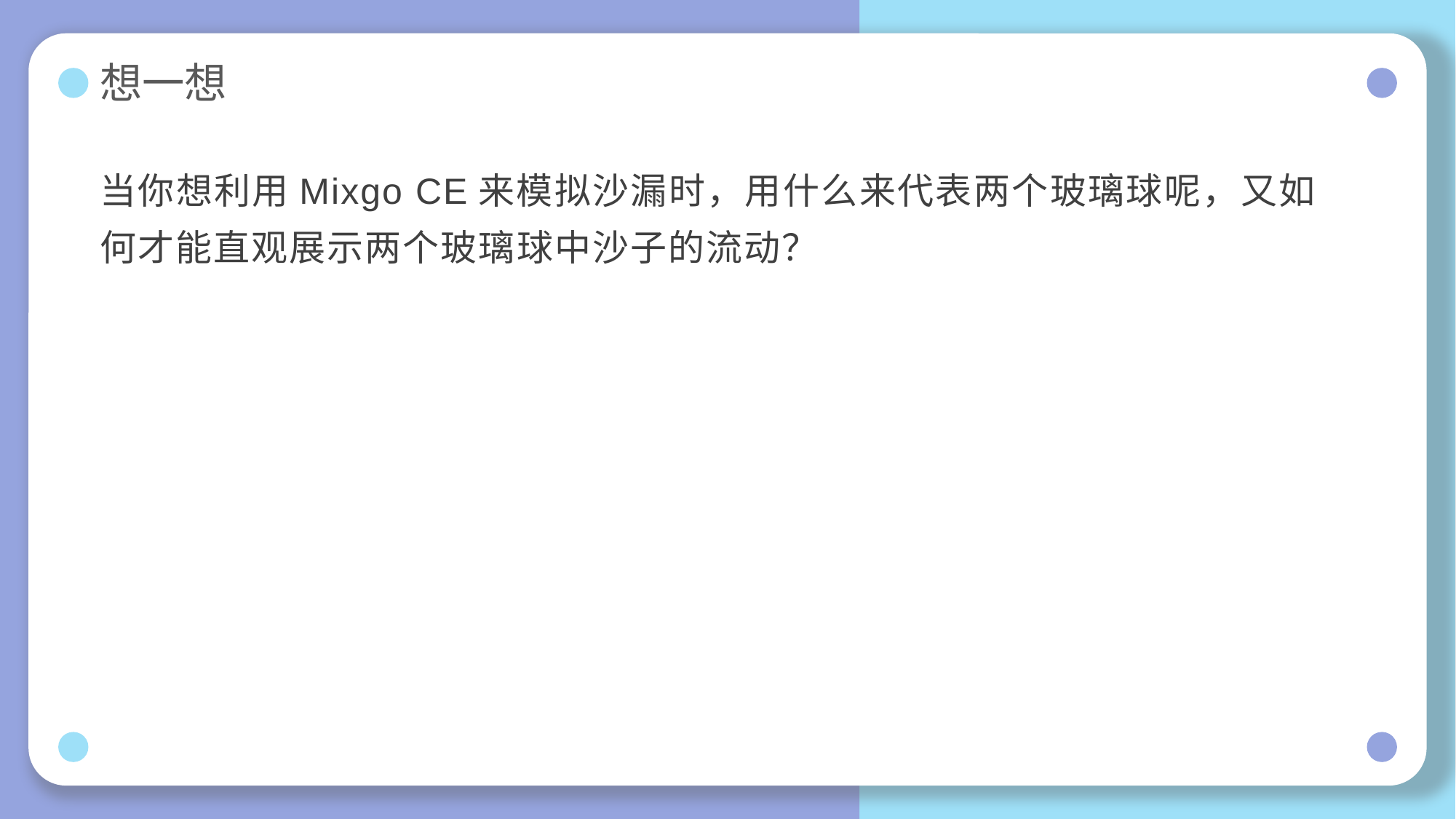

# 想一想
当你想利用Mixgo CE来模拟沙漏时，用什么来代表两个玻璃球呢，又如何才能直观展示两个玻璃球中沙子的流动？